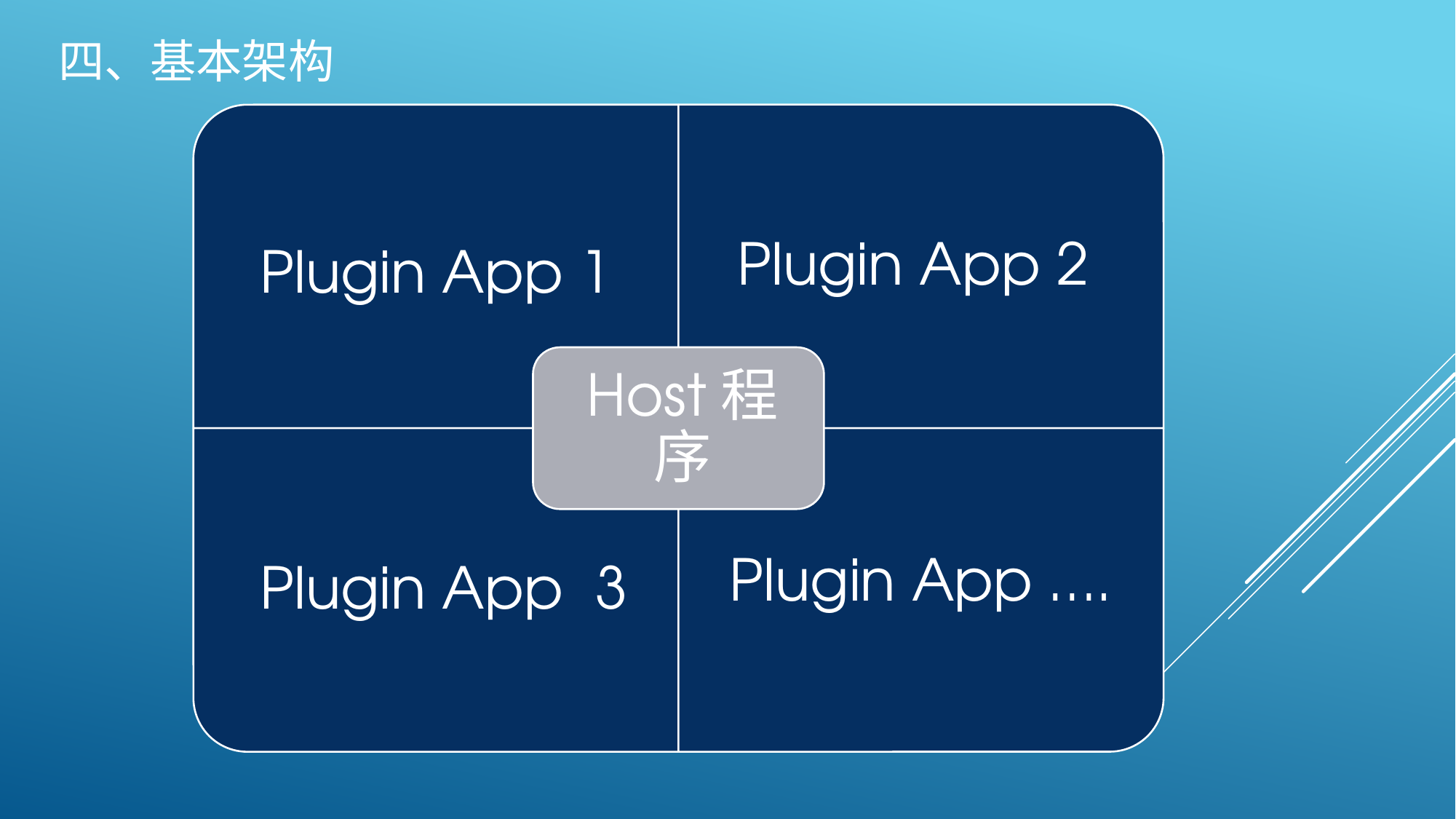

# 四、基本架构
Plugin App 1
Plugin App 2
Plugin App  3
Plugin App ….
Host程序